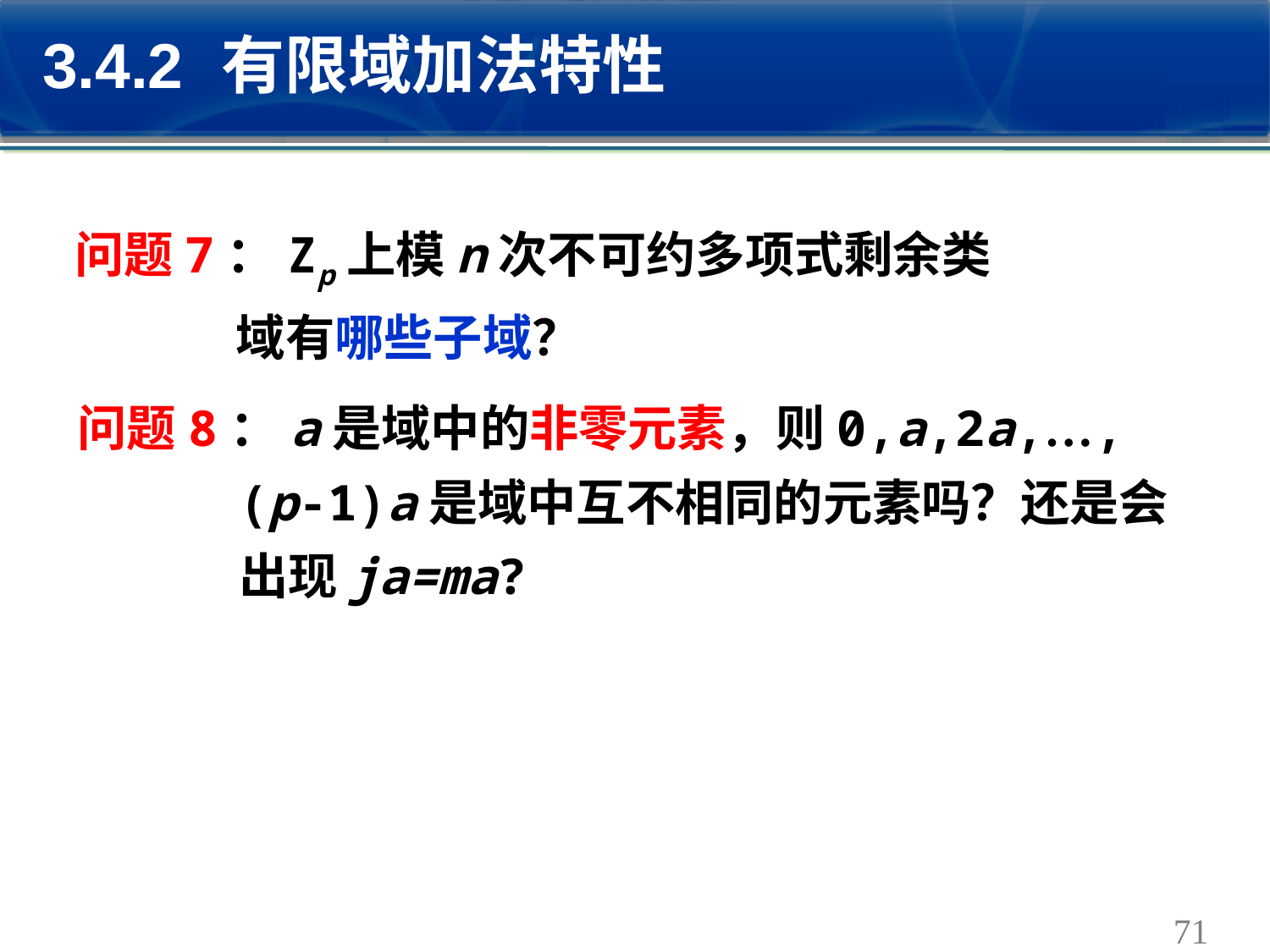

3.4.2 有限域加法特性
问题7：Zp上模n次不可约多项式剩余类域有哪些子域？
问题8：a是域中的非零元素，则0,a,2a,…,(p-1)a是域中互不相同的元素吗？还是会出现ja=ma?
71